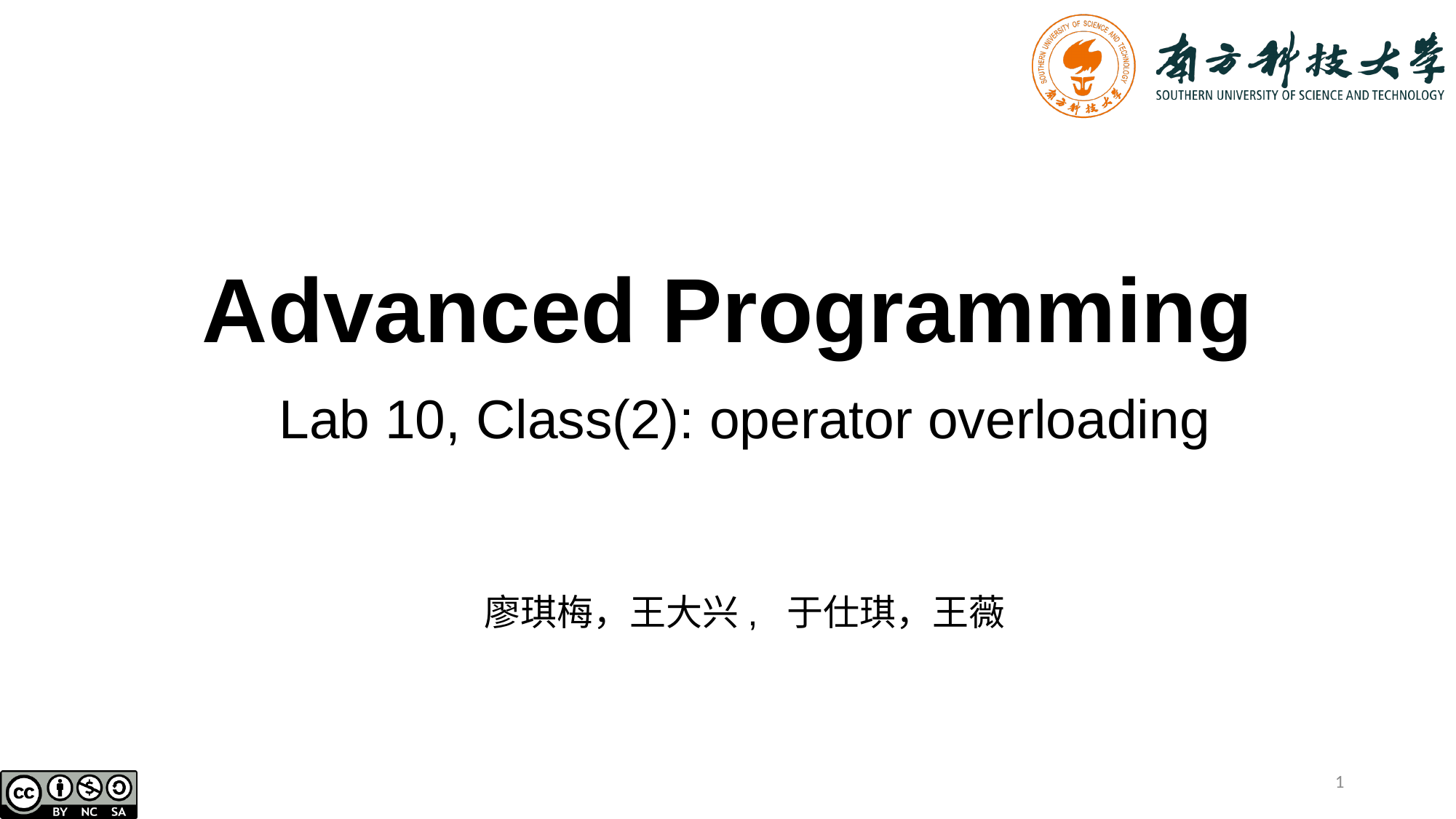

# Advanced Programming
Lab 10, Class(2): operator overloading

廖琪梅，王大兴,  于仕琪，王薇

1